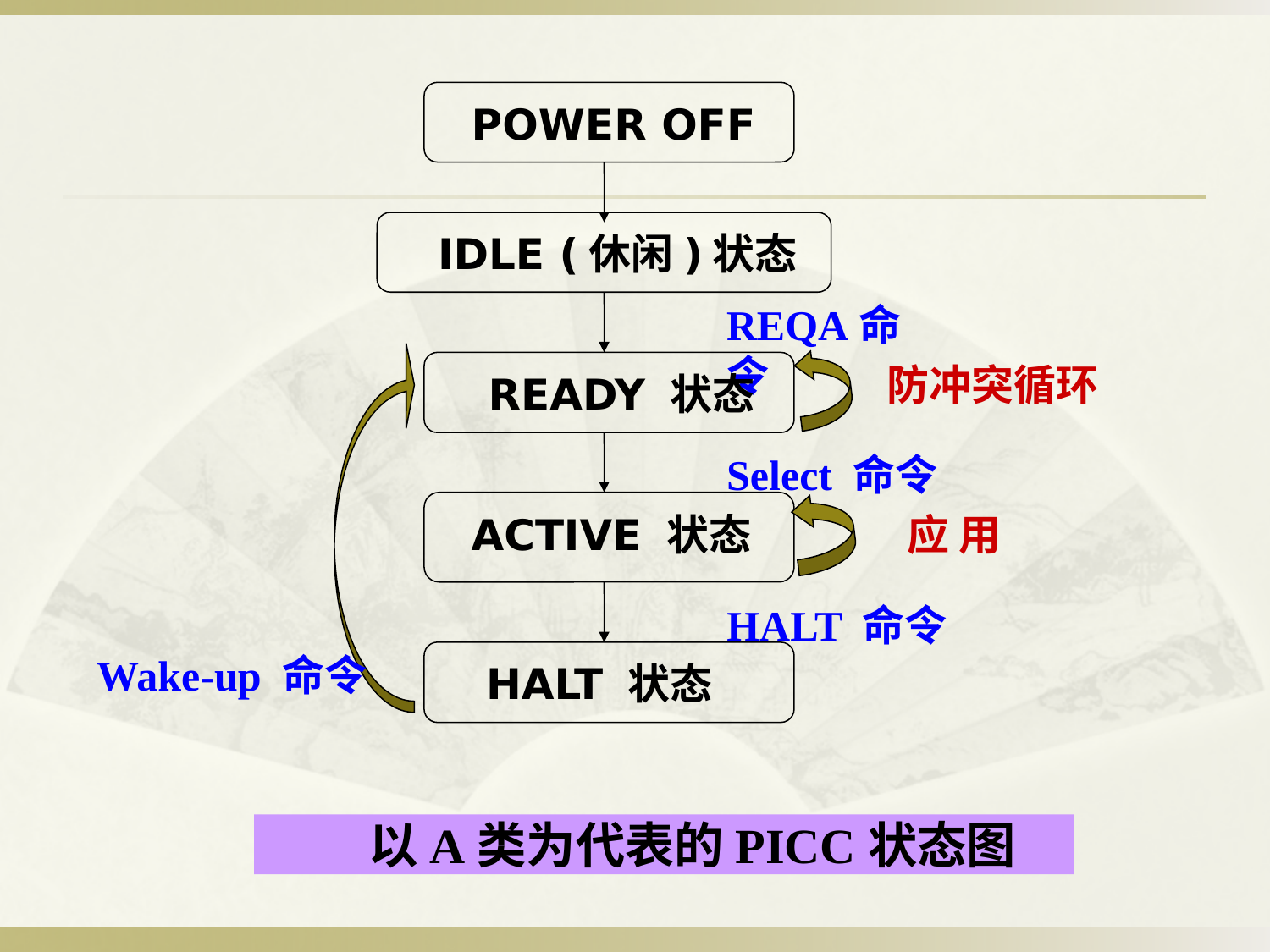

POWER OFF

 IDLE (休闲)状态

REQA命令

 READY 状态

防冲突循环

Select 命令

 ACTIVE 状态

应 用

HALT 命令
Wake-up 命令

  HALT 状态
    以A类为代表的PICC状态图